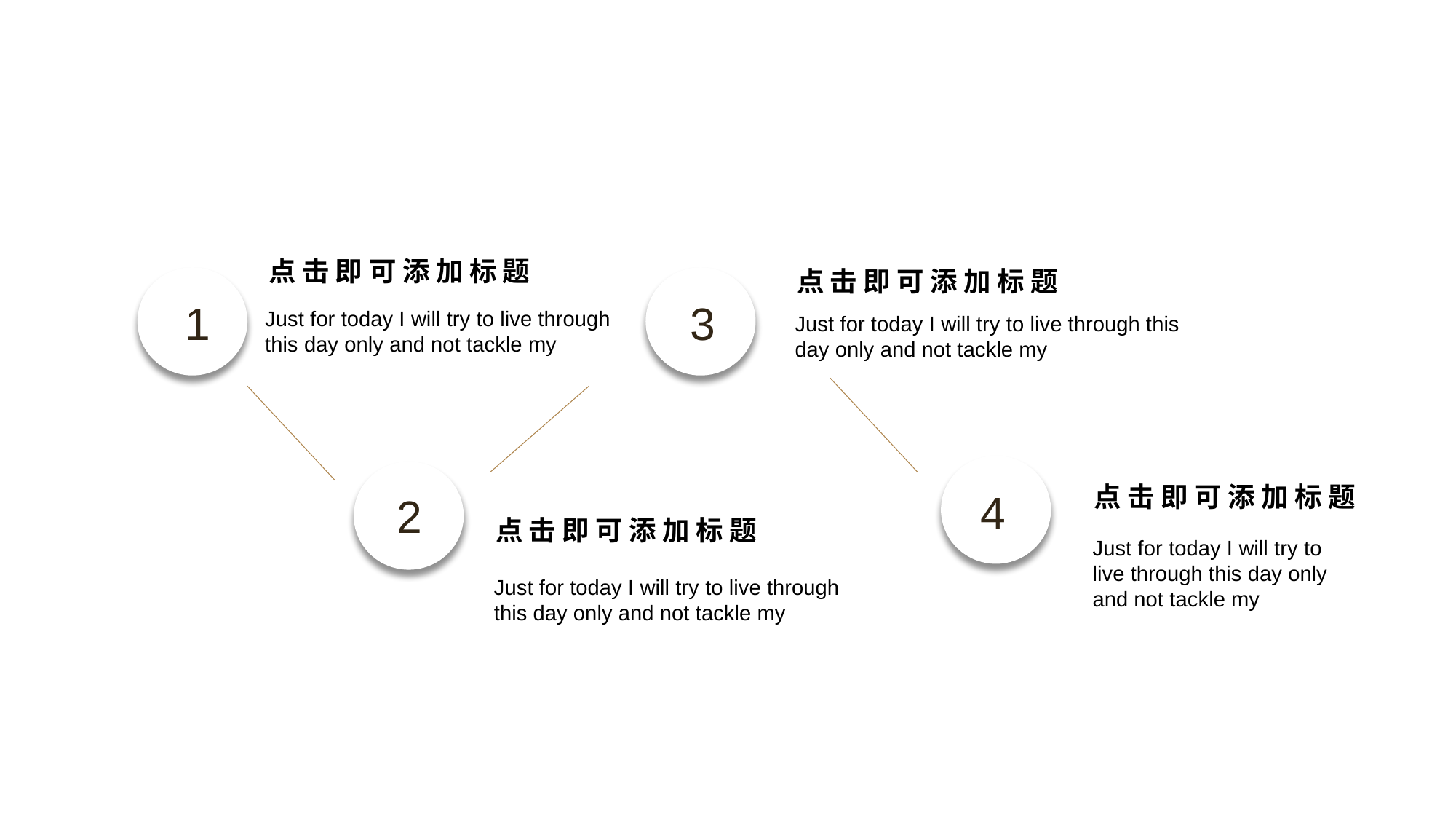

点 击 即 可 添 加 标 题
点 击 即 可 添 加 标 题

1
3
Just for today I will try to live through this day only and not tackle my
Just for today I will try to live through this day only and not tackle my

点 击 即 可 添 加 标 题
4
2
点 击 即 可 添 加 标 题
Just for today I will try to live through this day only and not tackle my
Just for today I will try to live through this day only and not tackle my